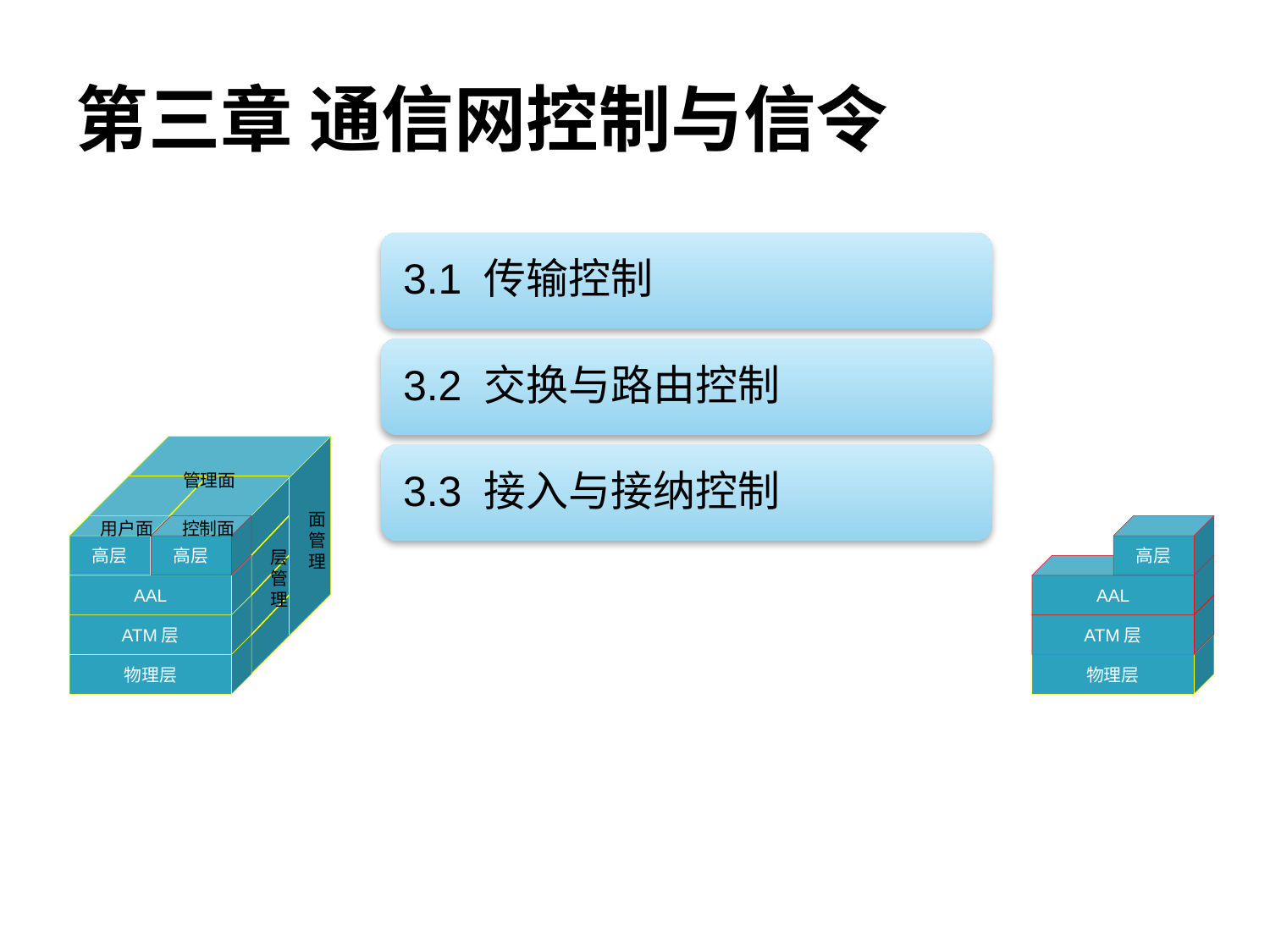

# 第三章 通信网控制与信令
3.1 传输控制
3.2 交换与路由控制
3.3 接入与接纳控制

管理面
面
管
理
控制面
用户面
高层
高层
层
管
理
AAL
ATM层
物理层
高层
AAL
ATM层
物理层